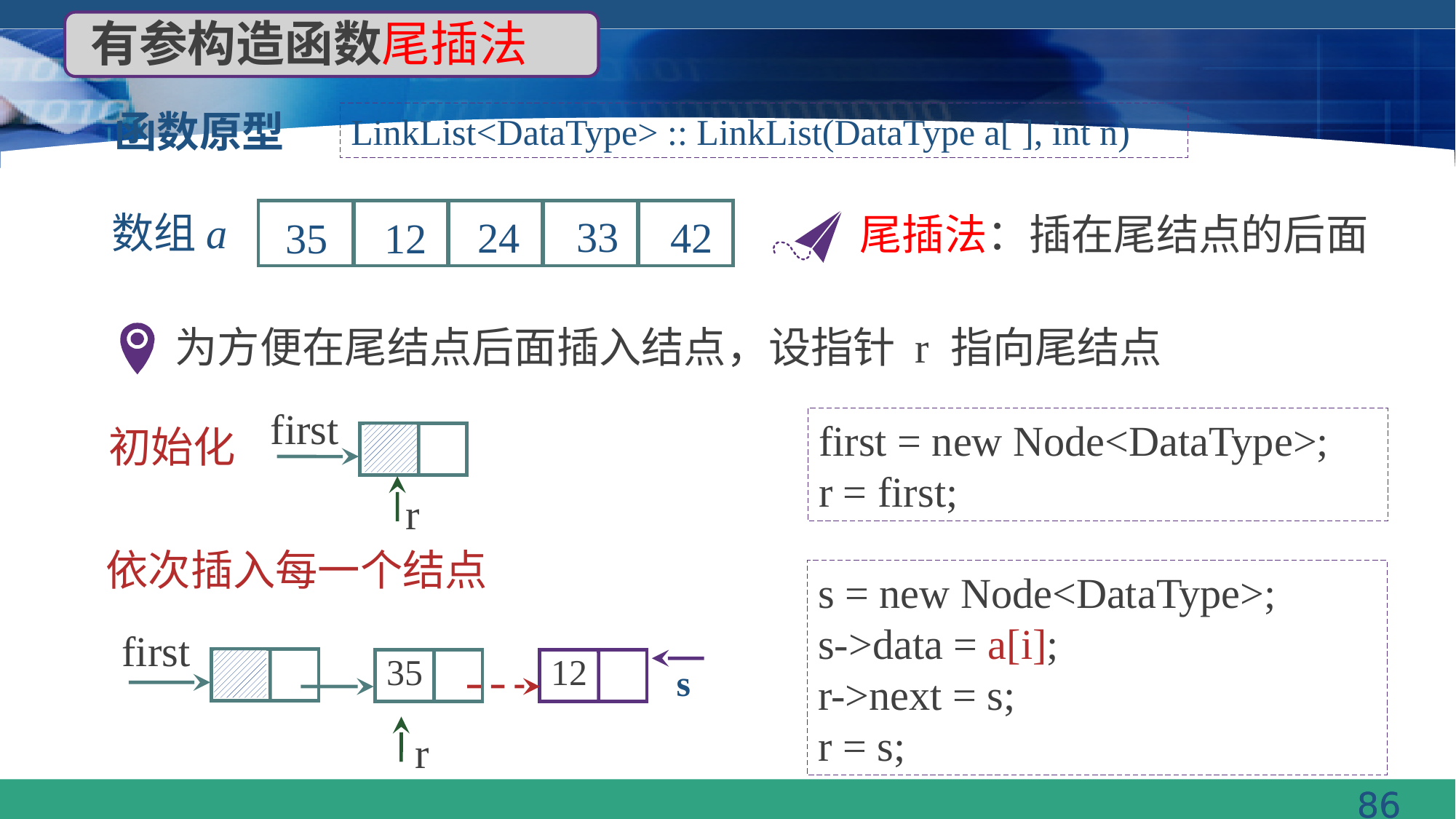

有参构造函数尾插法

函数原型
LinkList<DataType> :: LinkList(DataType a[ ], int n)
数组a

 33
 24
 42
 35
 12
尾插法：插在尾结点的后面

为方便在尾结点后面插入结点，设指针 r 指向尾结点

first

初始化
first = new Node<DataType>;
r = first;

r
依次插入每一个结点
s = new Node<DataType>;
s->data = a[i];
r->next = s;
r = s;
first

 35

 12

s

r